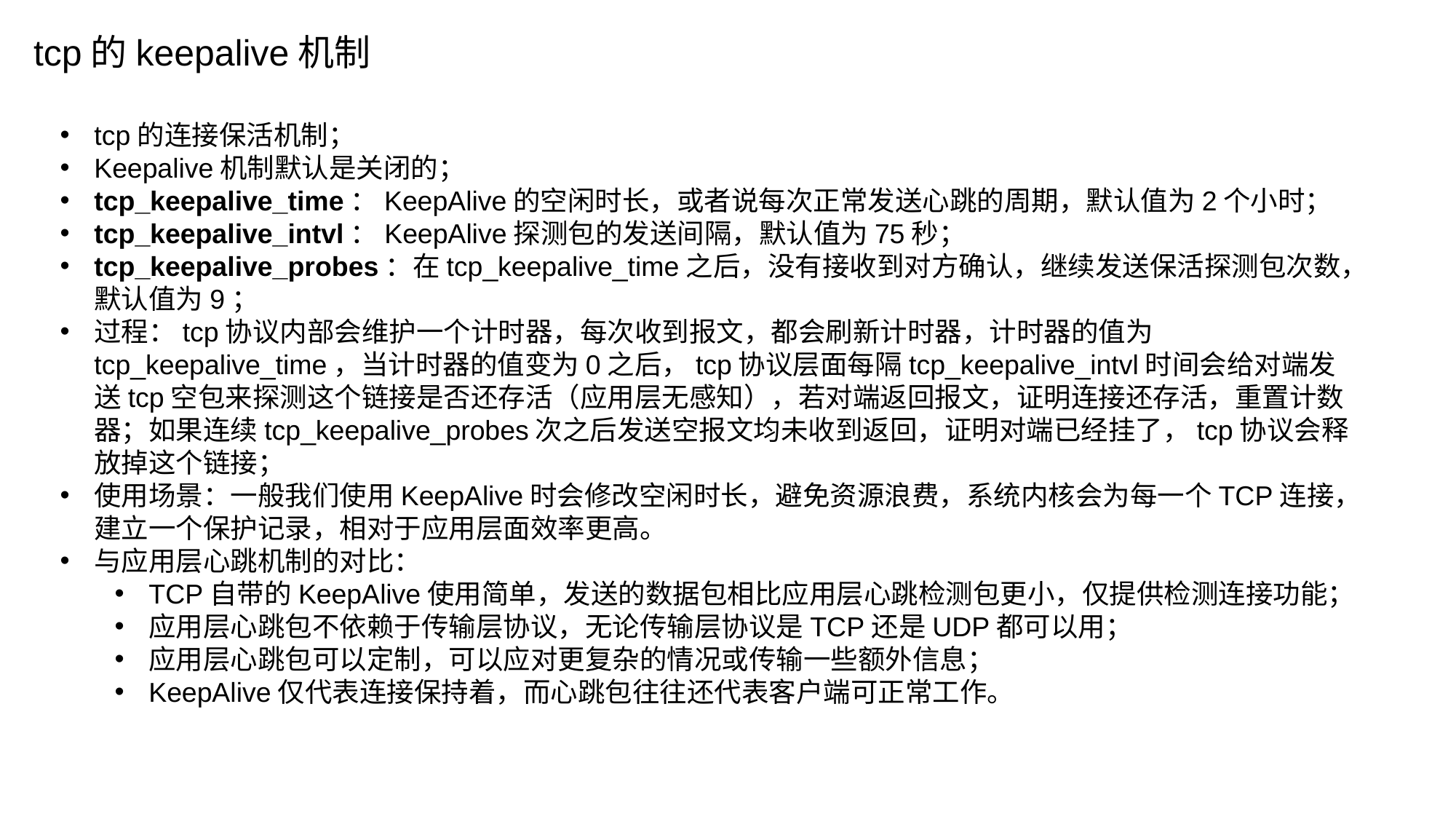

tcp的keepalive机制
tcp的连接保活机制；
Keepalive机制默认是关闭的；
tcp_keepalive_time：KeepAlive的空闲时长，或者说每次正常发送心跳的周期，默认值为2个小时；
tcp_keepalive_intvl：KeepAlive探测包的发送间隔，默认值为75秒；
tcp_keepalive_probes：在tcp_keepalive_time之后，没有接收到对方确认，继续发送保活探测包次数，默认值为9；
过程：tcp协议内部会维护一个计时器，每次收到报文，都会刷新计时器，计时器的值为tcp_keepalive_time，当计时器的值变为0之后，tcp协议层面每隔tcp_keepalive_intvl时间会给对端发送tcp空包来探测这个链接是否还存活（应用层无感知），若对端返回报文，证明连接还存活，重置计数器；如果连续tcp_keepalive_probes次之后发送空报文均未收到返回，证明对端已经挂了，tcp协议会释放掉这个链接；
使用场景：一般我们使用KeepAlive时会修改空闲时长，避免资源浪费，系统内核会为每一个TCP连接，建立一个保护记录，相对于应用层面效率更高。
与应用层心跳机制的对比：
TCP自带的KeepAlive使用简单，发送的数据包相比应用层心跳检测包更小，仅提供检测连接功能；
应用层心跳包不依赖于传输层协议，无论传输层协议是TCP还是UDP都可以用；
应用层心跳包可以定制，可以应对更复杂的情况或传输一些额外信息；
KeepAlive仅代表连接保持着，而心跳包往往还代表客户端可正常工作。